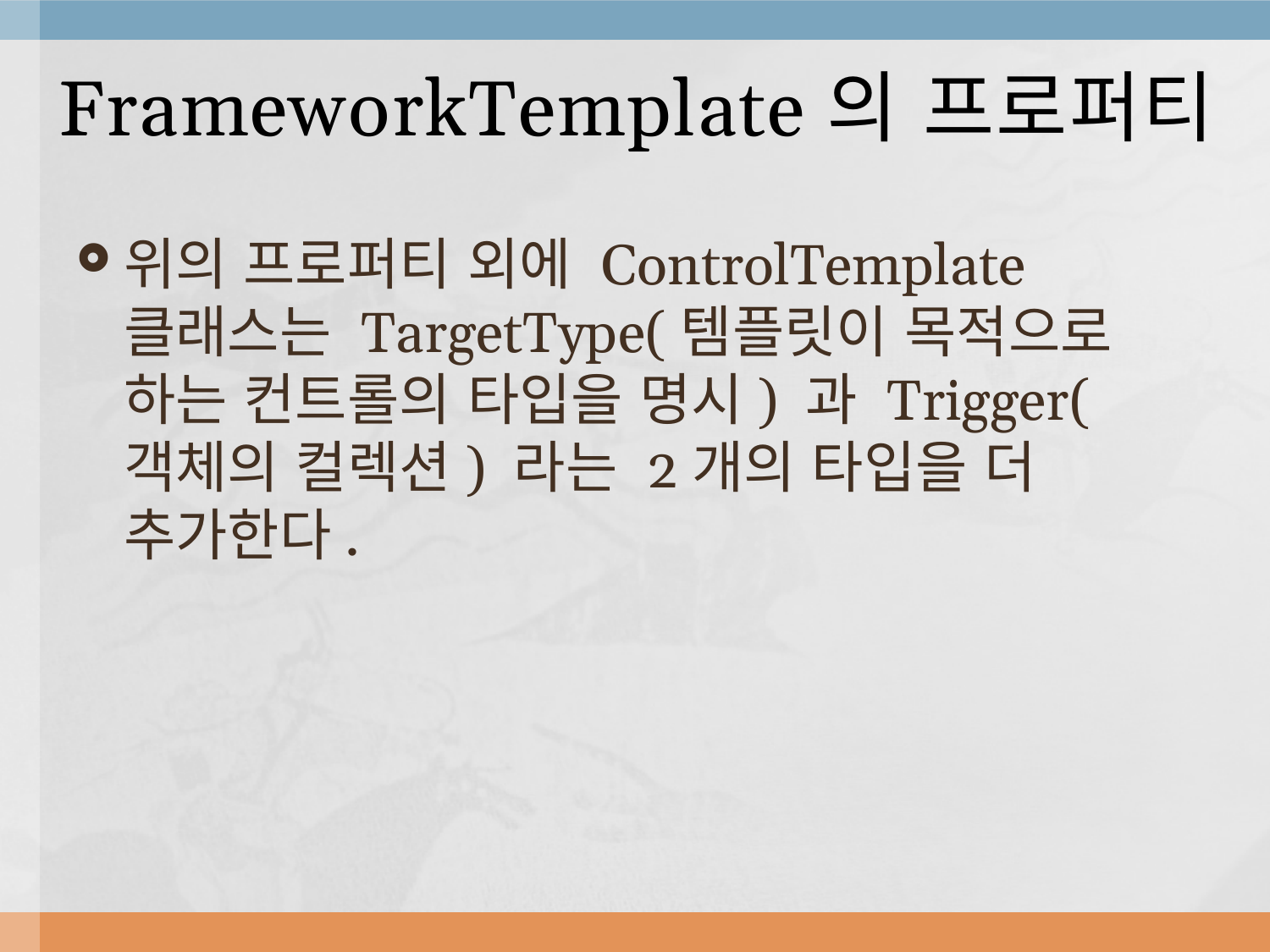

# FrameworkTemplate의 프로퍼티
위의 프로퍼티 외에 ControlTemplate 클래스는 TargetType(템플릿이 목적으로 하는 컨트롤의 타입을 명시) 과 Trigger(객체의 컬렉션) 라는 2개의 타입을 더 추가한다.